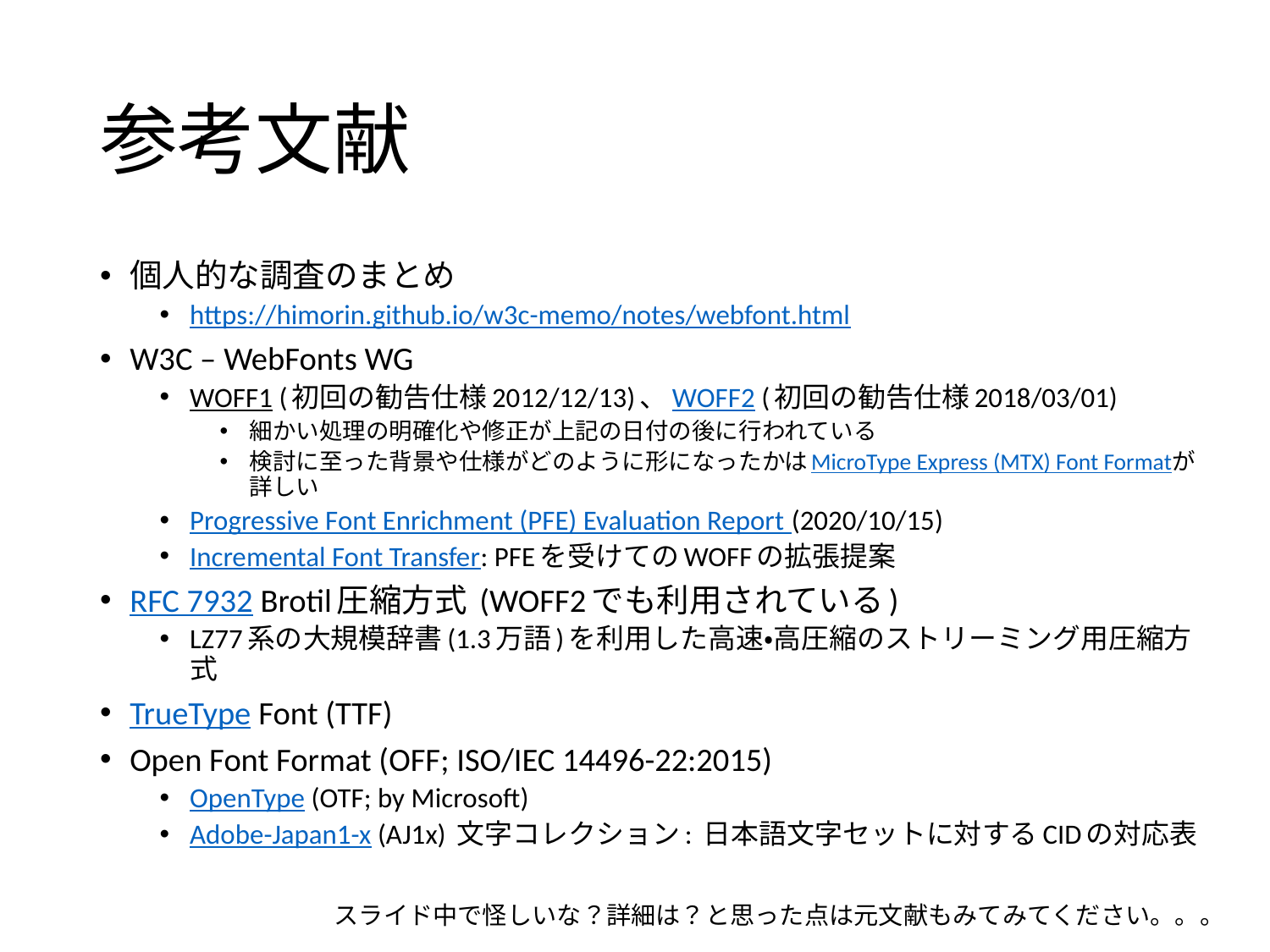

# 参考文献
個人的な調査のまとめ
https://himorin.github.io/w3c-memo/notes/webfont.html
W3C – WebFonts WG
WOFF1 (初回の勧告仕様2012/12/13)、WOFF2 (初回の勧告仕様2018/03/01)
細かい処理の明確化や修正が上記の日付の後に行われている
検討に至った背景や仕様がどのように形になったかはMicroType Express (MTX) Font Formatが詳しい
Progressive Font Enrichment (PFE) Evaluation Report (2020/10/15)
Incremental Font Transfer: PFEを受けてのWOFFの拡張提案
RFC 7932 Brotil圧縮方式 (WOFF2でも利用されている)
LZ77系の大規模辞書(1.3万語)を利用した高速・高圧縮のストリーミング用圧縮方式
TrueType Font (TTF)
Open Font Format (OFF; ISO/IEC 14496-22:2015)
OpenType (OTF; by Microsoft)
Adobe-Japan1-x (AJ1x) 文字コレクション: 日本語文字セットに対するCIDの対応表
スライド中で怪しいな？詳細は？と思った点は元文献もみてみてください。。。